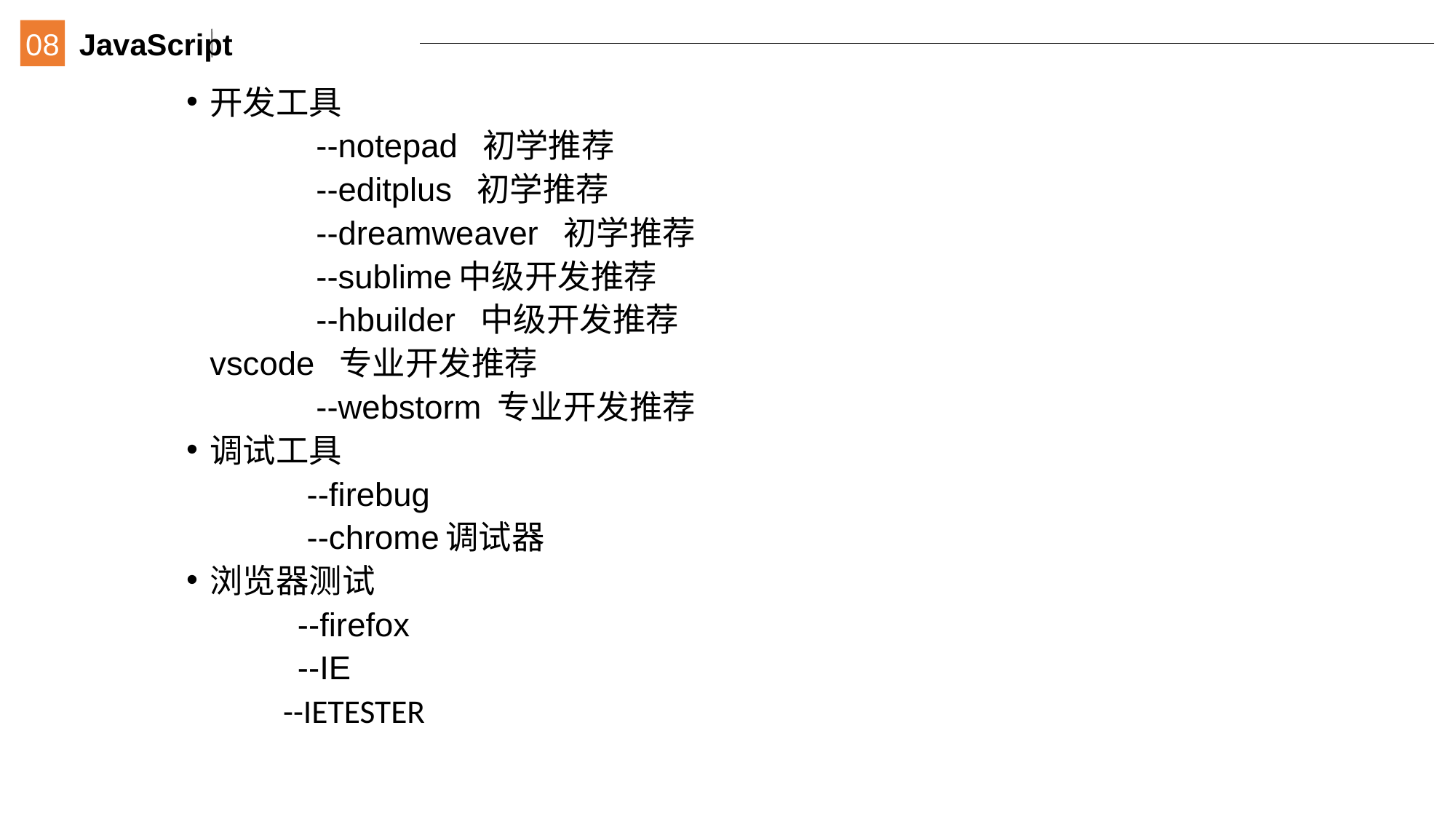

08
JavaScript

# 开发工具
              --notepad  初学推荐
              --editplus  初学推荐
              --dreamweaver  初学推荐
              --sublime中级开发推荐
              --hbuilder  中级开发推荐
			vscode  专业开发推荐
              --webstorm 专业开发推荐
调试工具
             --firebug
             --chrome调试器
浏览器测试
            --firefox
            --IE
             --IETESTER
大家的期望
来到这里，相信大家都有一个明确的目标，或者是希望有一技傍身，或者是希望提升自己，又或者是希望能在毕业之后通过自己的努力找到一份合心意的工作；